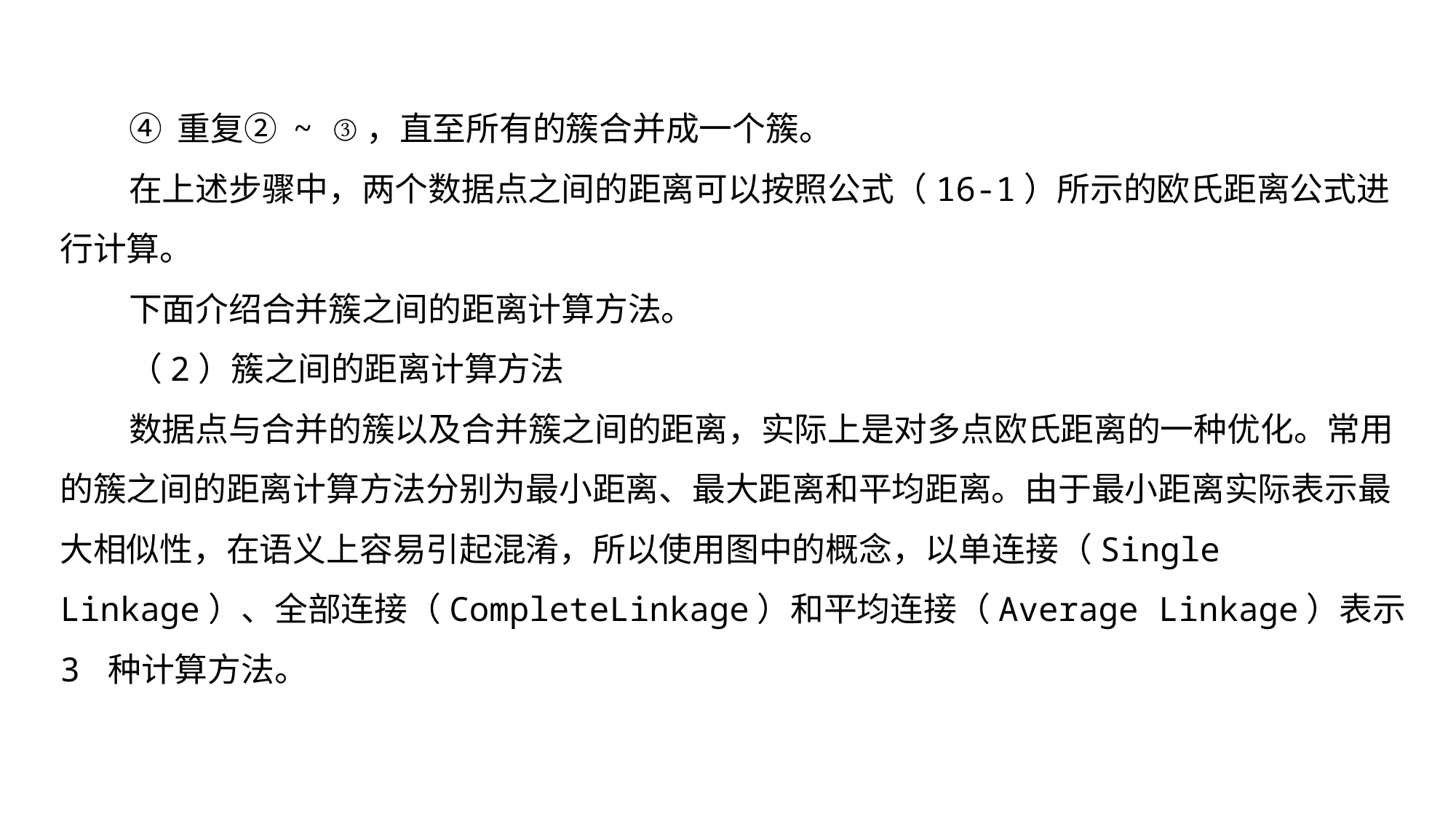

④ 重复② ~ ③，直至所有的簇合并成一个簇。
在上述步骤中，两个数据点之间的距离可以按照公式（16-1）所示的欧氏距离公式进行计算。
下面介绍合并簇之间的距离计算方法。
（2）簇之间的距离计算方法
数据点与合并的簇以及合并簇之间的距离，实际上是对多点欧氏距离的一种优化。常用的簇之间的距离计算方法分别为最小距离、最大距离和平均距离。由于最小距离实际表示最大相似性，在语义上容易引起混淆，所以使用图中的概念，以单连接（Single Linkage）、全部连接（CompleteLinkage）和平均连接（Average Linkage）表示3 种计算方法。